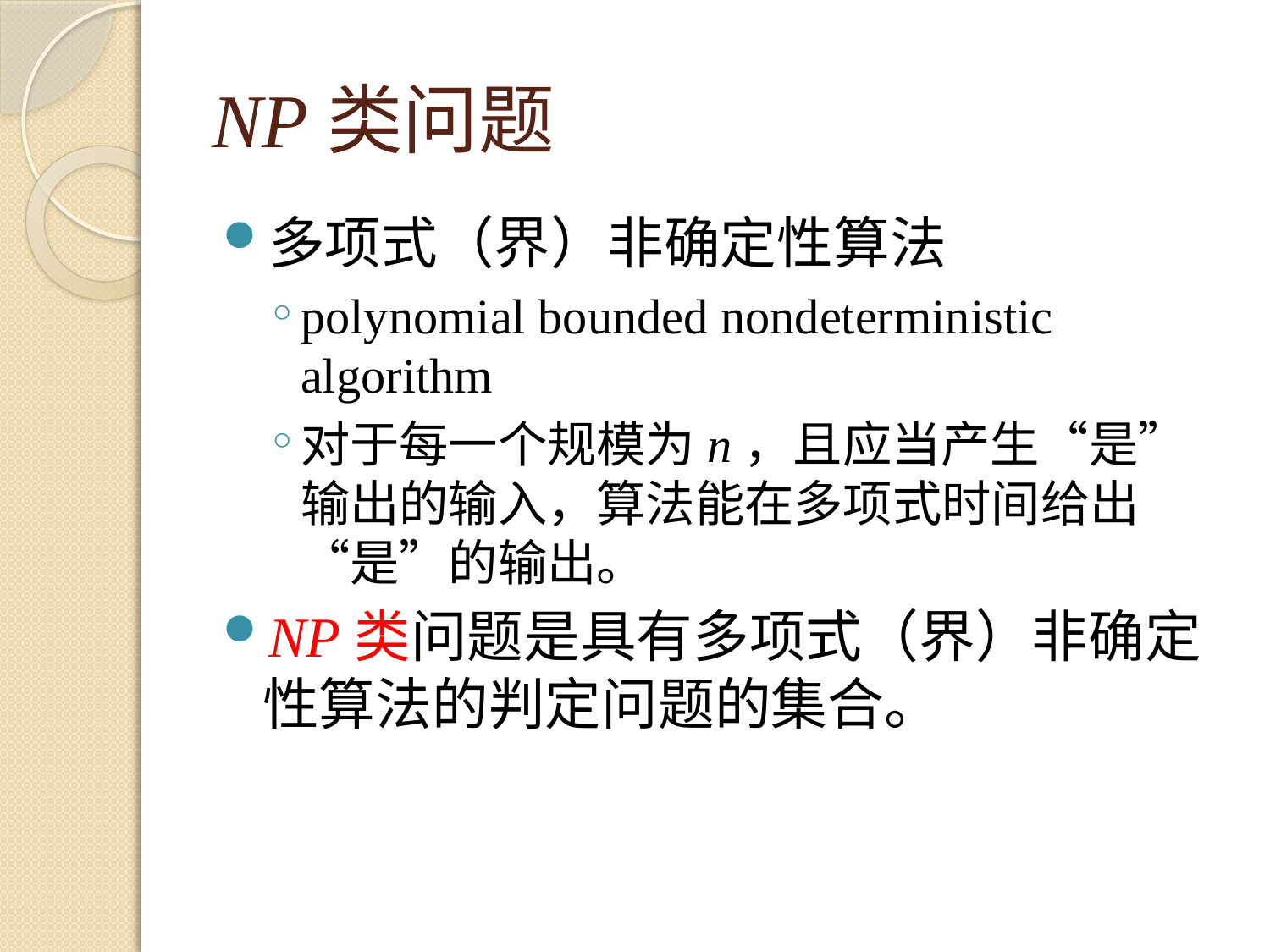

# NP类问题
多项式（界）非确定性算法
polynomial bounded nondeterministic algorithm
对于每一个规模为n，且应当产生“是”输出的输入，算法能在多项式时间给出“是”的输出。
NP类问题是具有多项式（界）非确定性算法的判定问题的集合。